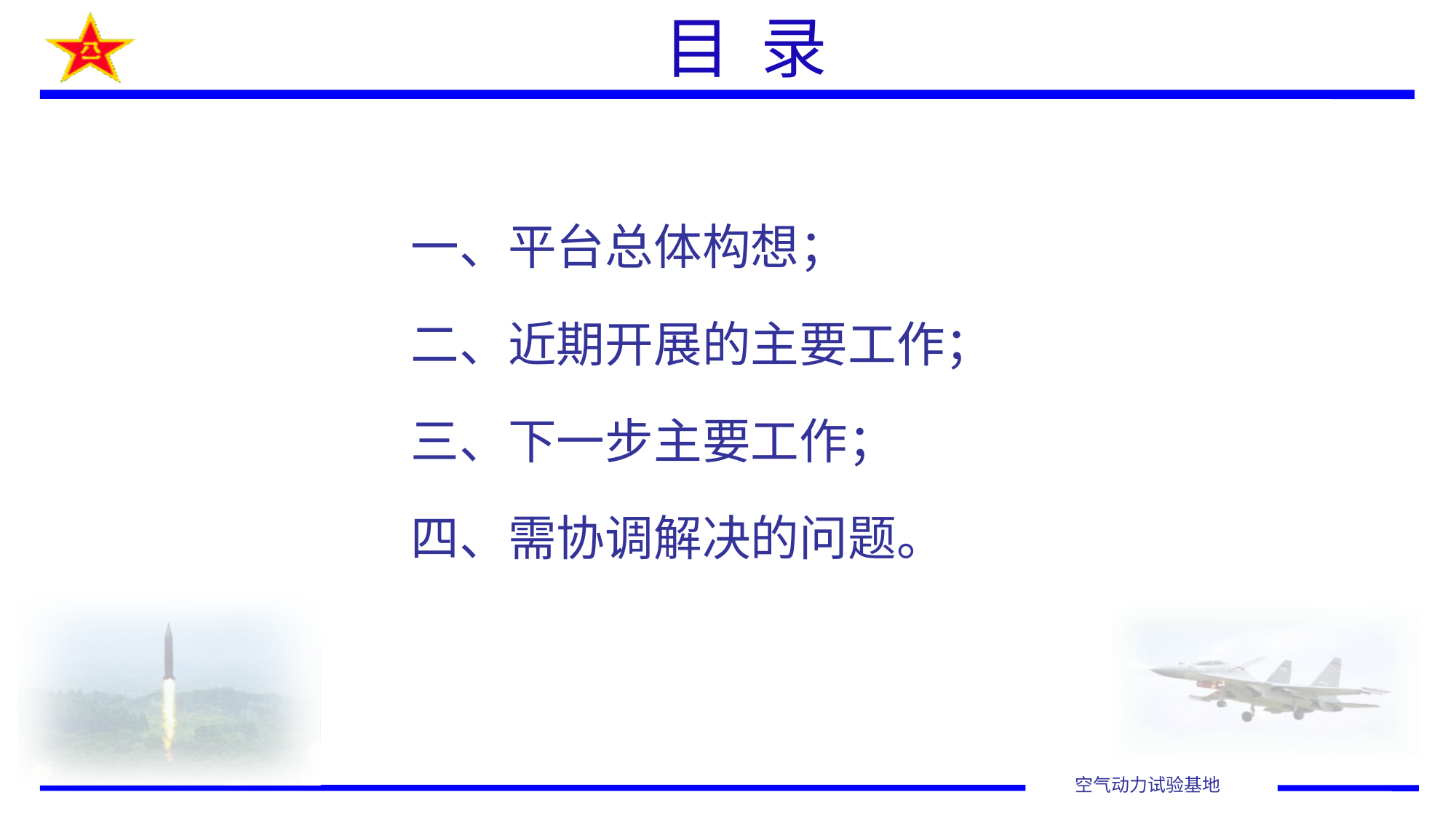

# 目  录
一、平台总体构想；
二、近期开展的主要工作；
三、下一步主要工作；
四、需协调解决的问题。